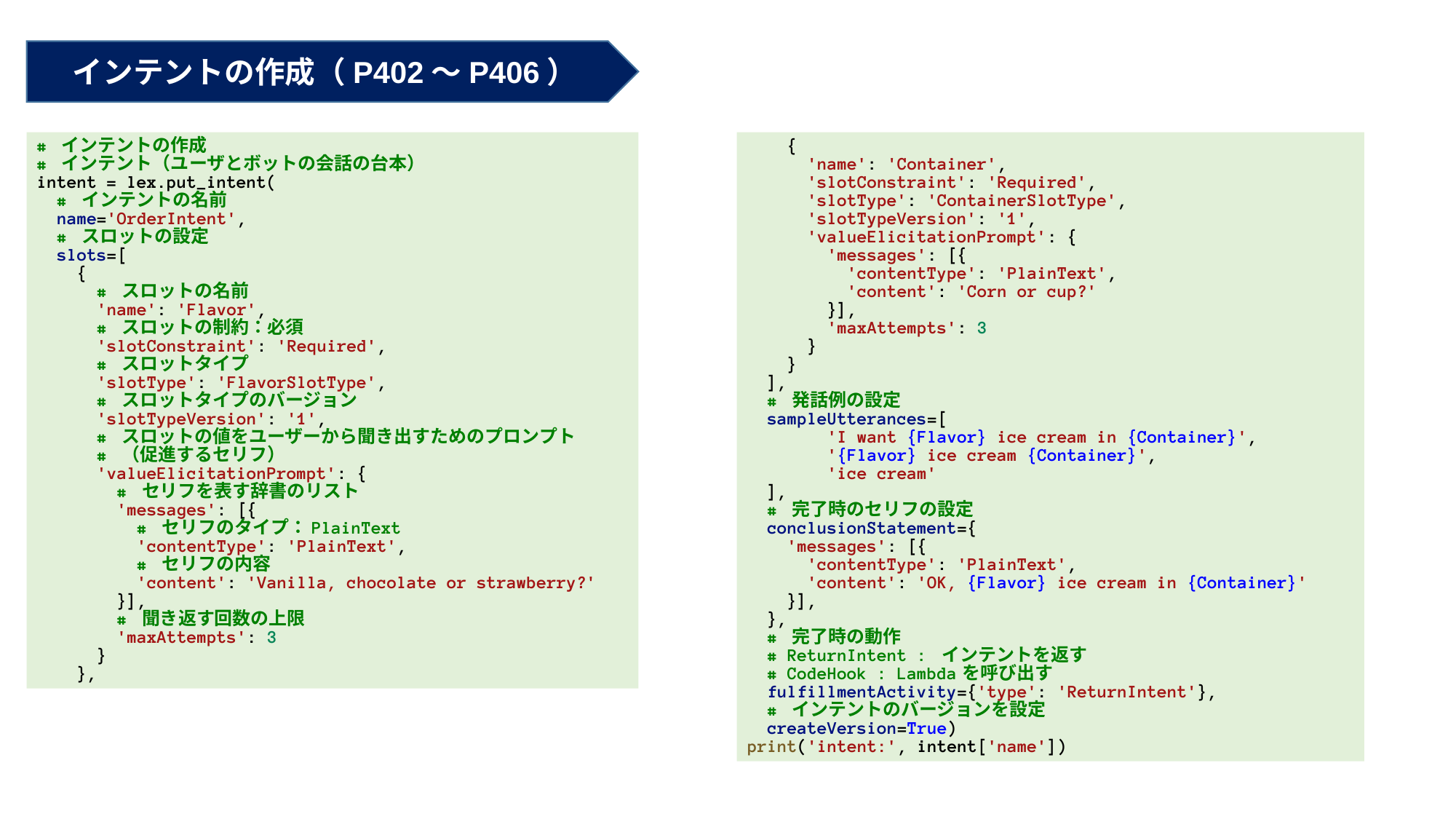

インテントの作成（P402～P406）
# インテントの作成
# インテント（ユーザとボットの会話の台本）
intent = lex.put_intent(
  # インテントの名前
  name='OrderIntent',
  # スロットの設定
  slots=[
    {
      # スロットの名前
      'name': 'Flavor',
      # スロットの制約：必須
      'slotConstraint': 'Required',
      # スロットタイプ
      'slotType': 'FlavorSlotType',
      # スロットタイプのバージョン
      'slotTypeVersion': '1',
      # スロットの値をユーザーから聞き出すためのプロンプト
      # （促進するセリフ）
      'valueElicitationPrompt': {
        # セリフを表す辞書のリスト
        'messages': [{
          # セリフのタイプ：PlainText
          'contentType': 'PlainText',
          # セリフの内容
          'content': 'Vanilla, chocolate or strawberry?'
        }],
        # 聞き返す回数の上限
        'maxAttempts': 3
      }
    },
    {
      'name': 'Container',
      'slotConstraint': 'Required',
      'slotType': 'ContainerSlotType',
      'slotTypeVersion': '1',
      'valueElicitationPrompt': {
        'messages': [{
          'contentType': 'PlainText',
          'content': 'Corn or cup?'
        }],
        'maxAttempts': 3
      }
    }
  ],
  # 発話例の設定
  sampleUtterances=[
        'I want {Flavor} ice cream in {Container}',
        '{Flavor} ice cream {Container}',
        'ice cream'
  ],
  # 完了時のセリフの設定
  conclusionStatement={
    'messages': [{
      'contentType': 'PlainText',
      'content': 'OK, {Flavor} ice cream in {Container}'
    }],
  },
  # 完了時の動作
  # ReturnIntent : インテントを返す
  # CodeHook : Lambdaを呼び出す
  fulfillmentActivity={'type': 'ReturnIntent'},
  # インテントのバージョンを設定
  createVersion=True)
print('intent:', intent['name'])